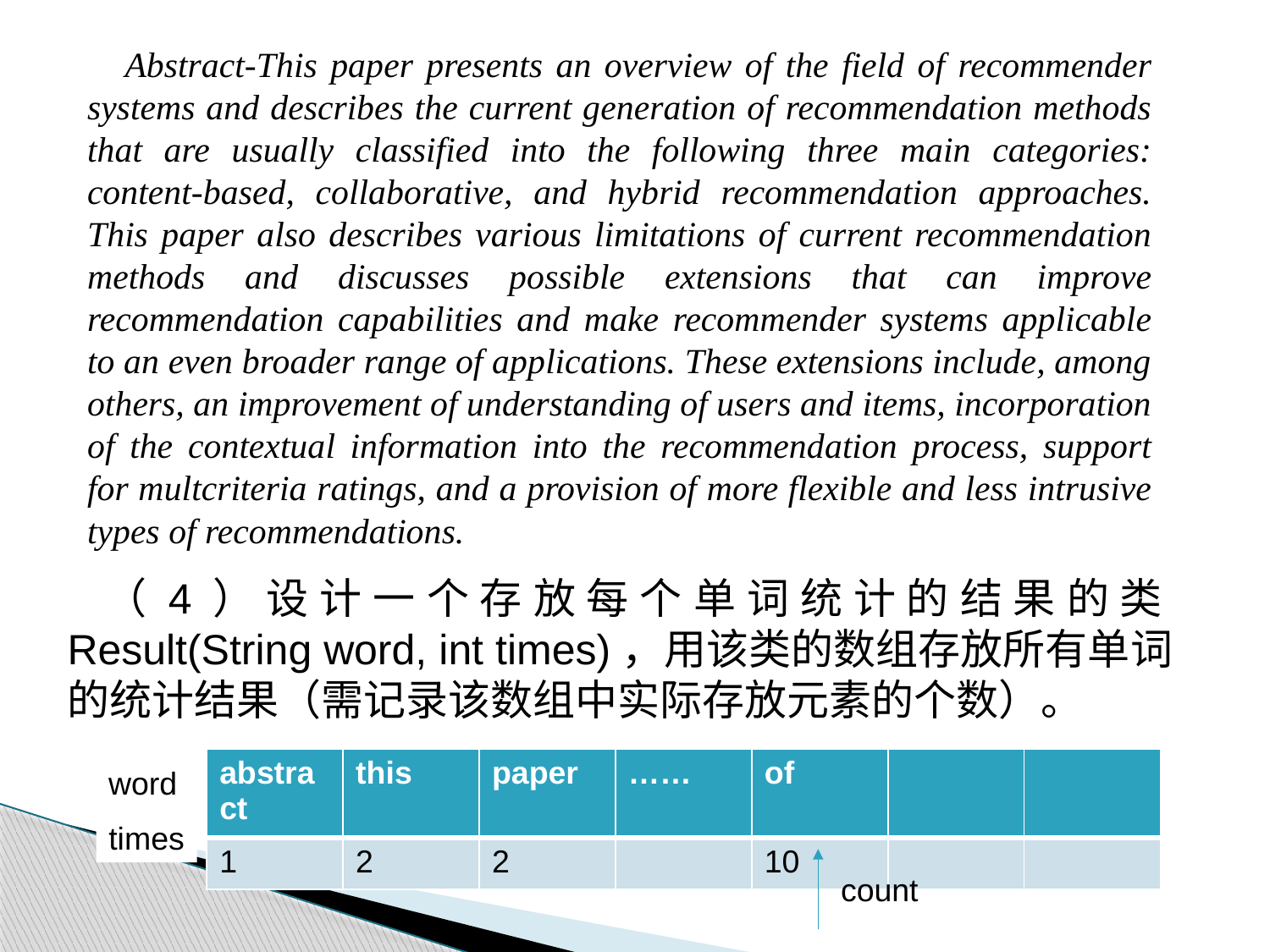

Abstract-This paper presents an overview of the field of recommender systems and describes the current generation of recommendation methods that are usually classified into the following three main categories: content-based, collaborative, and hybrid recommendation approaches. This paper also describes various limitations of current recommendation methods and discusses possible extensions that can improve recommendation capabilities and make recommender systems applicable to an even broader range of applications. These extensions include, among others, an improvement of understanding of users and items, incorporation of the contextual information into the recommendation process, support for multcriteria ratings, and a provision of more flexible and less intrusive types of recommendations.
（4）设计一个存放每个单词统计的结果的类Result(String word, int times)，用该类的数组存放所有单词的统计结果（需记录该数组中实际存放元素的个数）。
| abstract | this | paper | …… | of |  |  |
| --- | --- | --- | --- | --- | --- | --- |
| 1 | 2 | 2 |  | 10 |  |  |
word
times
count